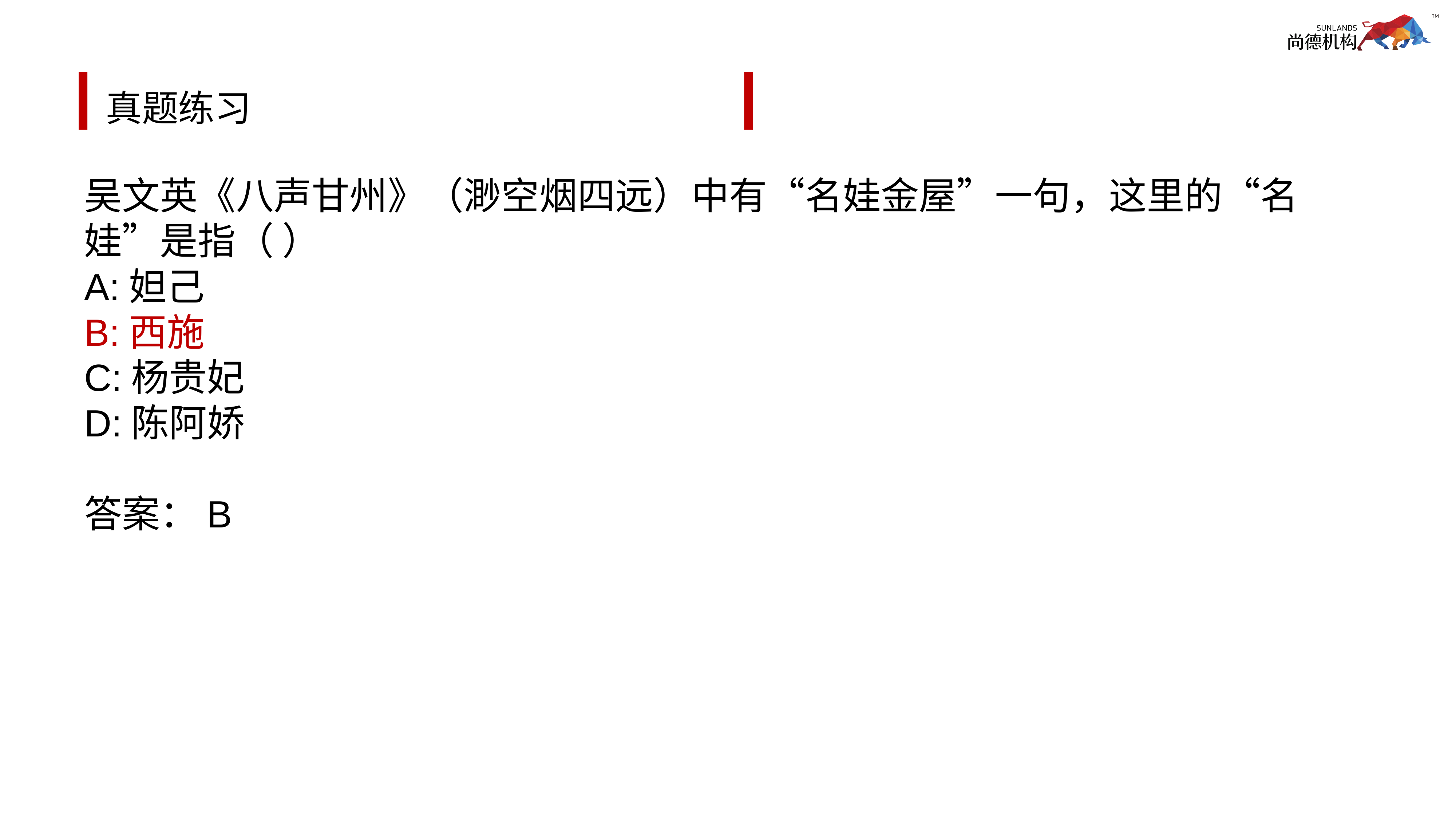

# 真题练习
吴文英《八声甘州》（渺空烟四远）中有“名娃金屋”一句，这里的“名娃”是指（ ）
A:妲己
B:西施
C:杨贵妃
D:陈阿娇

答案：B